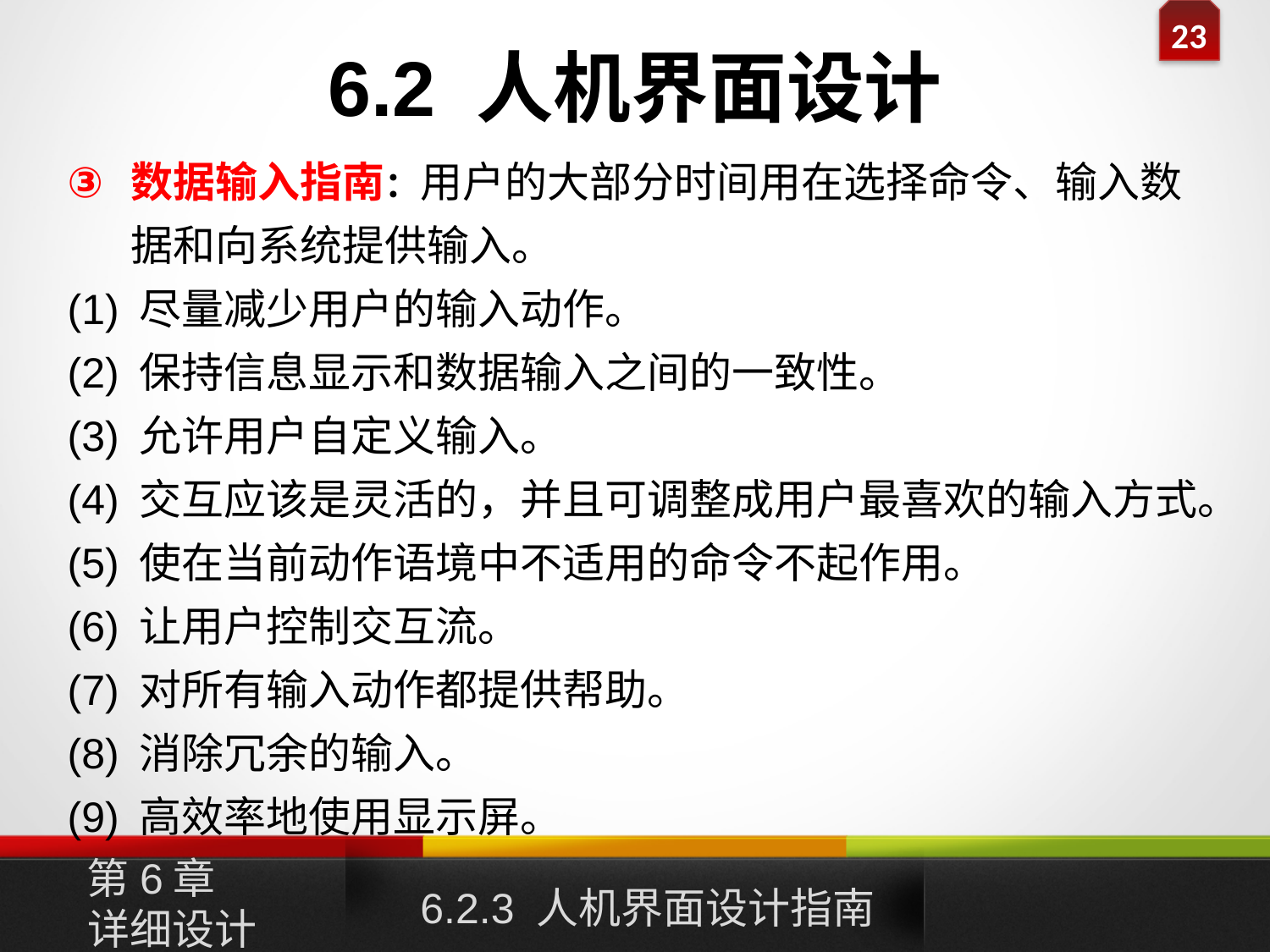

# 6.2 人机界面设计
数据输入指南：用户的大部分时间用在选择命令、输入数据和向系统提供输入。
 尽量减少用户的输入动作。
 保持信息显示和数据输入之间的一致性。
 允许用户自定义输入。
 交互应该是灵活的，并且可调整成用户最喜欢的输入方式。
 使在当前动作语境中不适用的命令不起作用。
 让用户控制交互流。
 对所有输入动作都提供帮助。
 消除冗余的输入。
 高效率地使用显示屏。
第6章
详细设计
6.2.3 人机界面设计指南